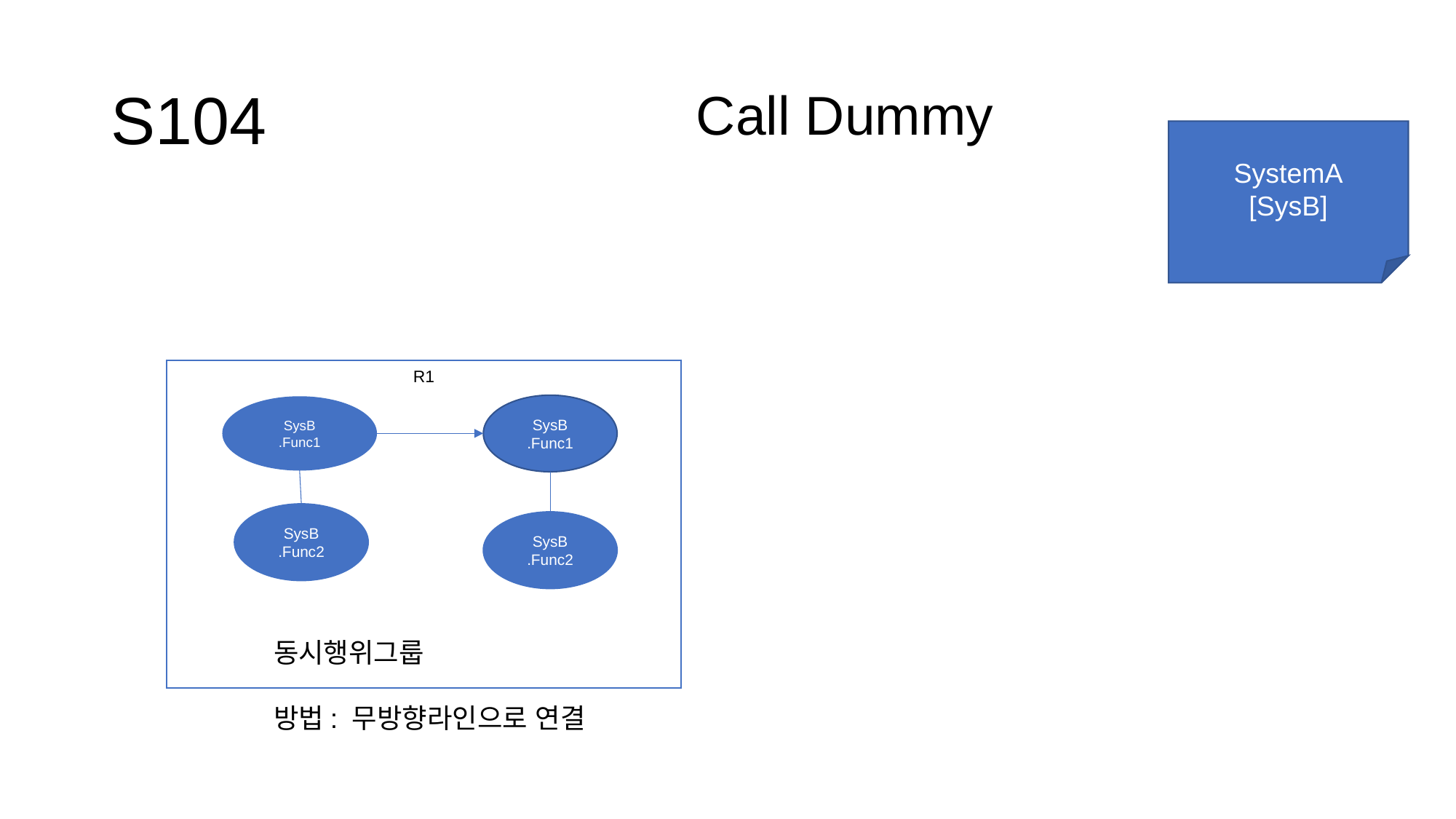

# S104
Call Dummy
SystemA
[SysB]
R1
SysB
.Func1
SysB
.Func2
SysB
.Func2
SysB
.Func1
동시행위그룹

방법: 무방향라인으로 연결